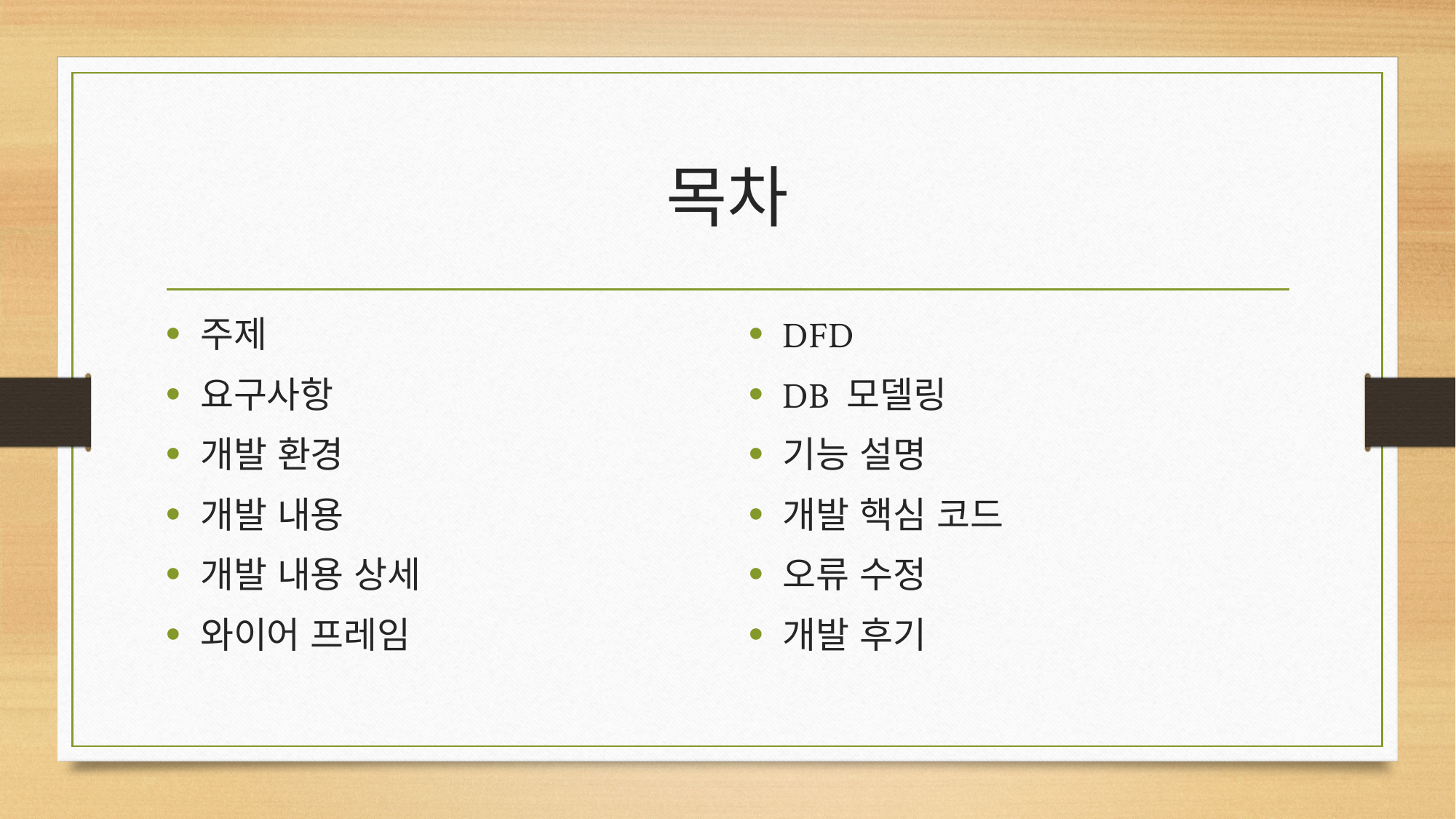

# 목차
주제
요구사항
개발 환경
개발 내용
개발 내용 상세
와이어 프레임
DFD
DB 모델링
기능 설명
개발 핵심 코드
오류 수정
개발 후기